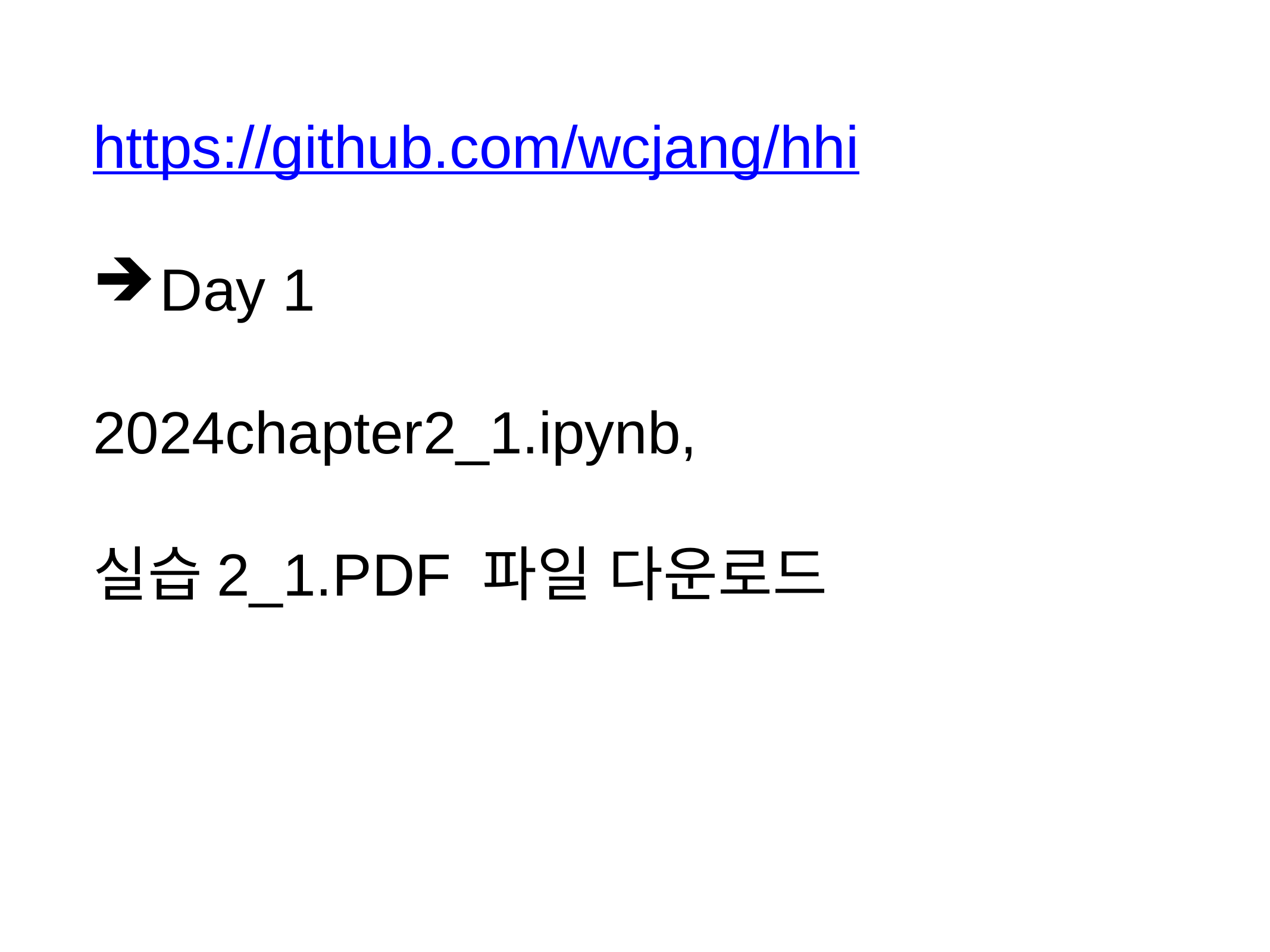

https://github.com/wcjang/hhi

Day 1

2024chapter2_1.ipynb,

실습2_1.PDF 파일 다운로드